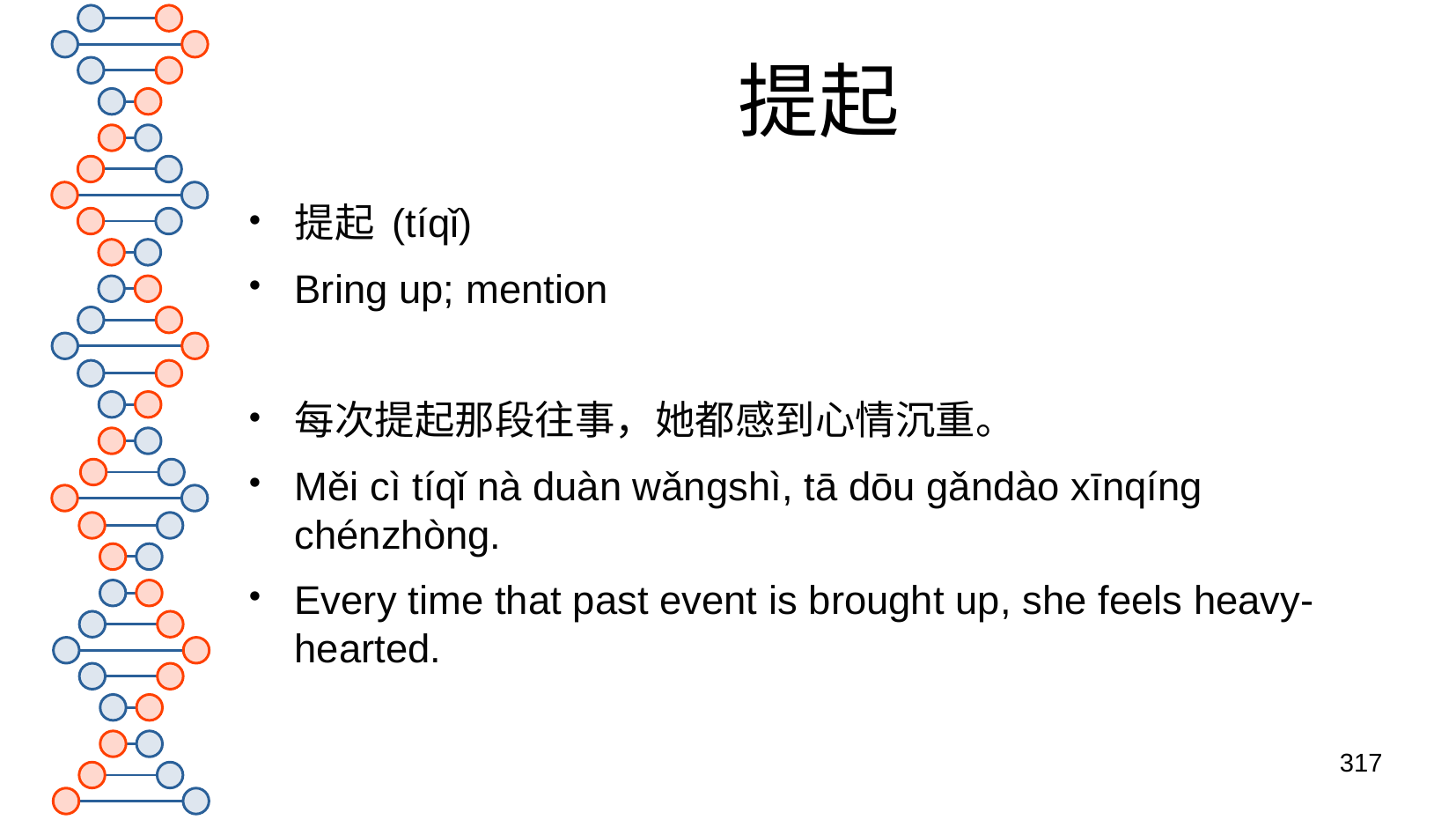

# 提起
提起 (tíqǐ)
Bring up; mention

每次提起那段往事，她都感到心情沉重。
Měi cì tíqǐ nà duàn wǎngshì, tā dōu gǎndào xīnqíng chénzhòng.
Every time that past event is brought up, she feels heavy-hearted.

317